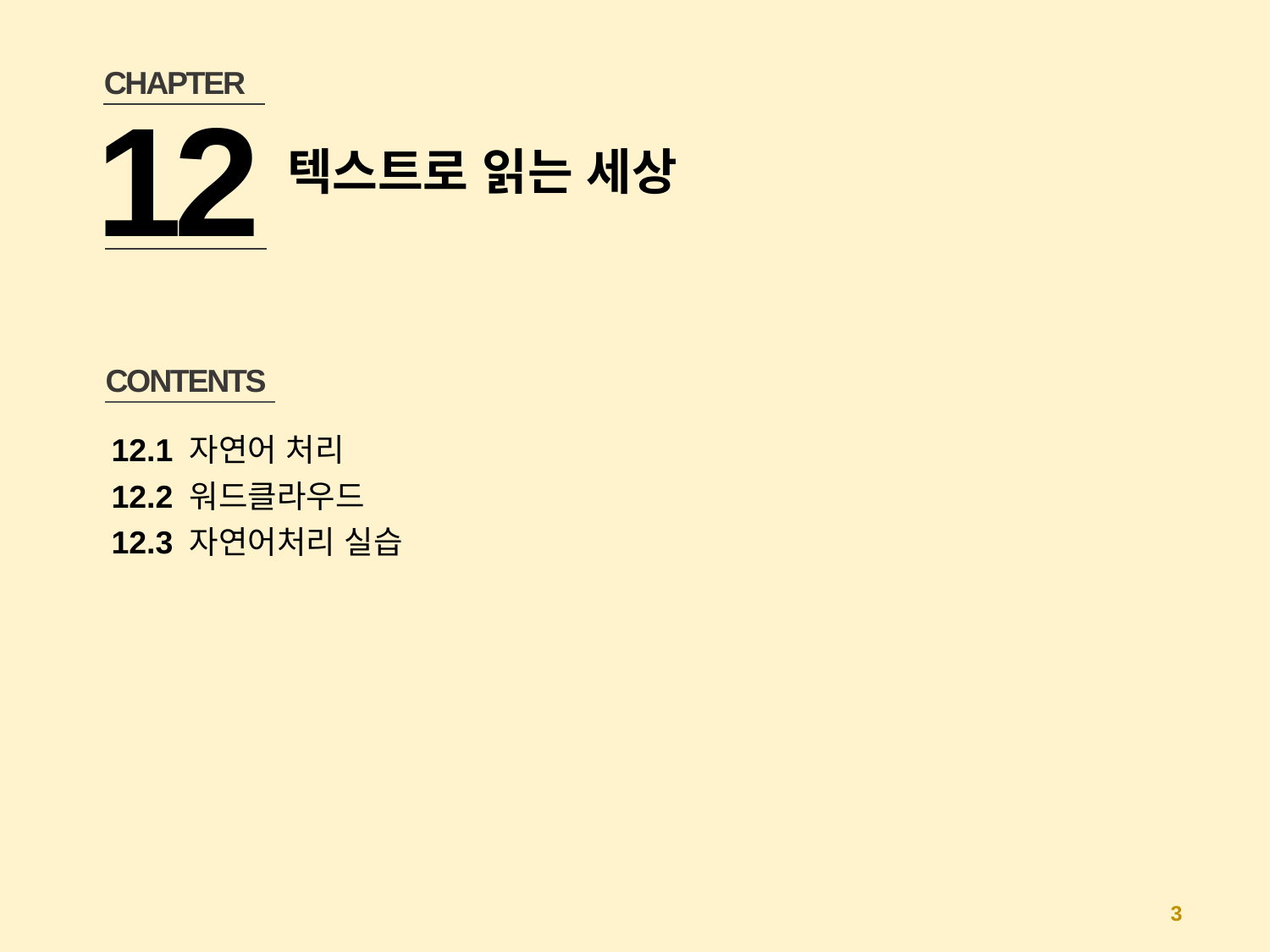

CHAPTER

12
텍스트로 읽는 세상
CONTENTS
12.1 자연어 처리
12.2 워드클라우드
12.3 자연어처리 실습